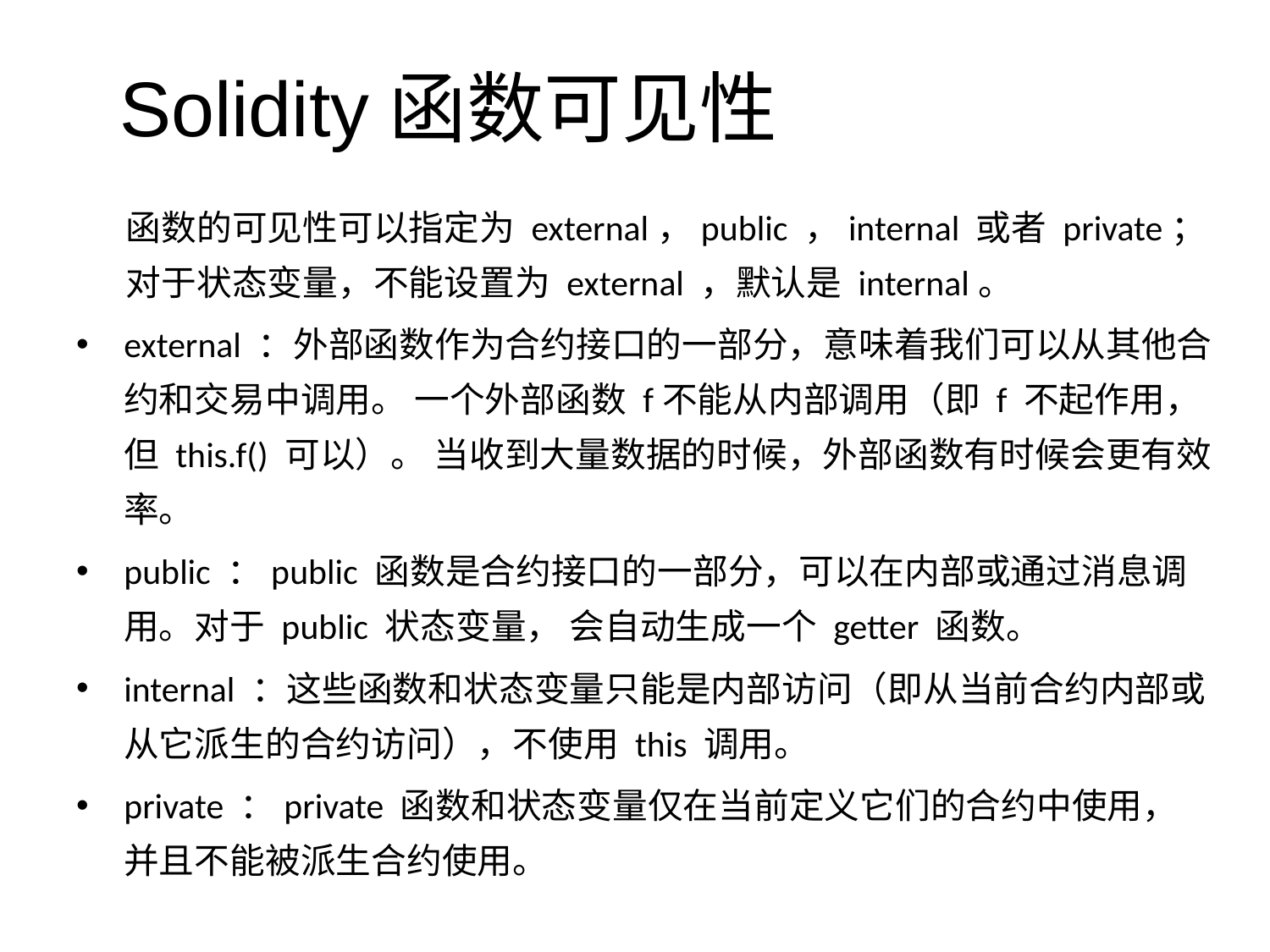

# Solidity函数可见性
函数的可见性可以指定为 external，public ，internal 或者 private；对于状态变量，不能设置为 external ，默认是 internal。
external ：外部函数作为合约接口的一部分，意味着我们可以从其他合约和交易中调用。 一个外部函数 f不能从内部调用（即 f 不起作用，但 this.f() 可以）。 当收到大量数据的时候，外部函数有时候会更有效率。
public ：public 函数是合约接口的一部分，可以在内部或通过消息调用。对于 public 状态变量， 会自动生成一个 getter 函数。
internal ：这些函数和状态变量只能是内部访问（即从当前合约内部或从它派生的合约访问），不使用 this 调用。
private ：private 函数和状态变量仅在当前定义它们的合约中使用，并且不能被派生合约使用。